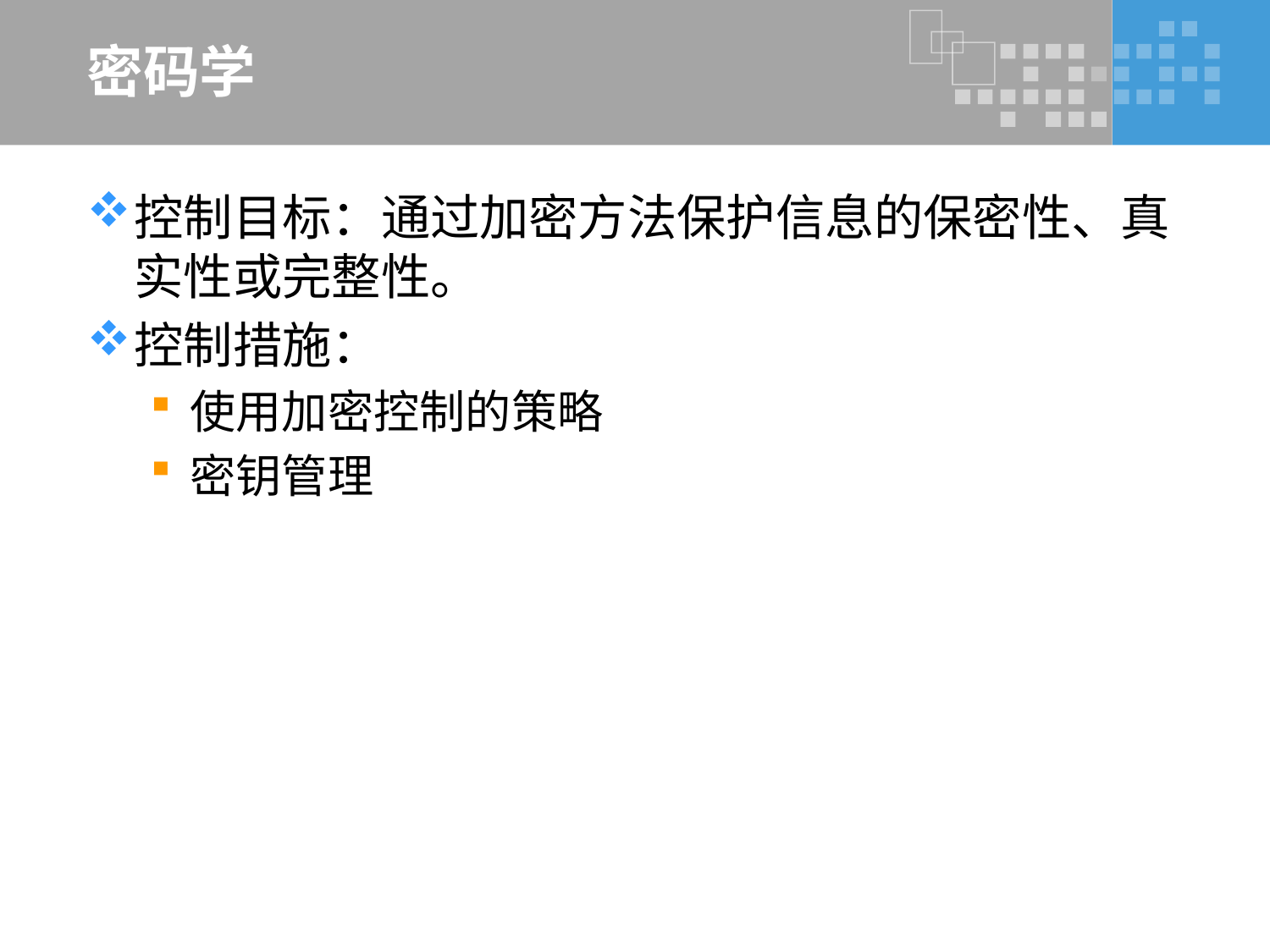

# 密码学
控制目标：通过加密方法保护信息的保密性、真实性或完整性。
控制措施：
使用加密控制的策略
密钥管理

36